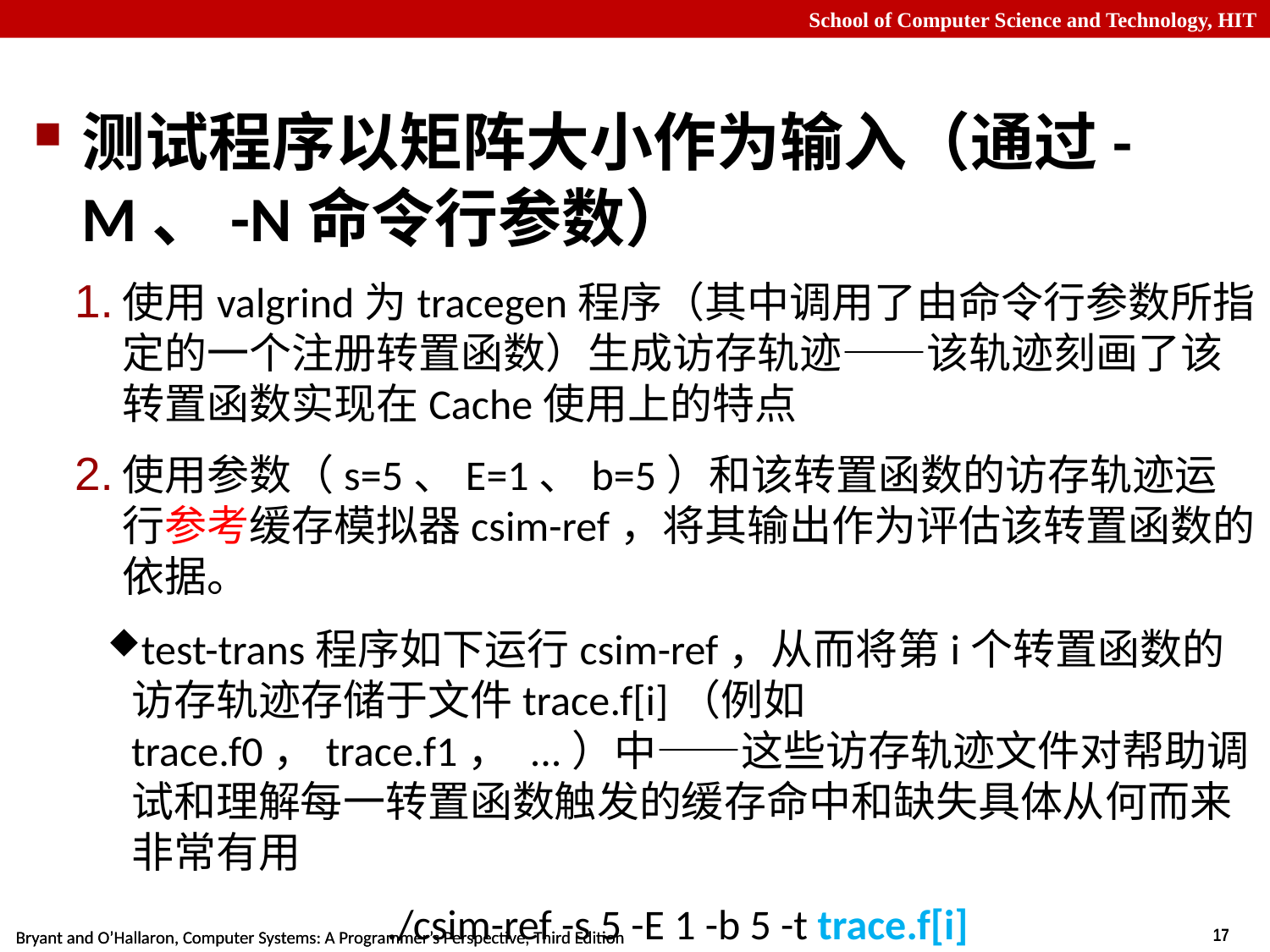

-17-
测试程序以矩阵大小作为输入（通过-M、-N命令行参数）
使用valgrind为tracegen程序（其中调用了由命令行参数所指定的一个注册转置函数）生成访存轨迹——该轨迹刻画了该转置函数实现在Cache使用上的特点
使用参数（s=5、E=1、b=5）和该转置函数的访存轨迹运行参考缓存模拟器csim-ref，将其输出作为评估该转置函数的依据。
test-trans程序如下运行csim-ref，从而将第i个转置函数的访存轨迹存储于文件trace.f[i]（例如trace.f0，trace.f1， ...）中——这些访存轨迹文件对帮助调试和理解每一转置函数触发的缓存命中和缺失具体从何而来非常有用
./csim-ref -s 5 -E 1 -b 5 -t trace.f[i]